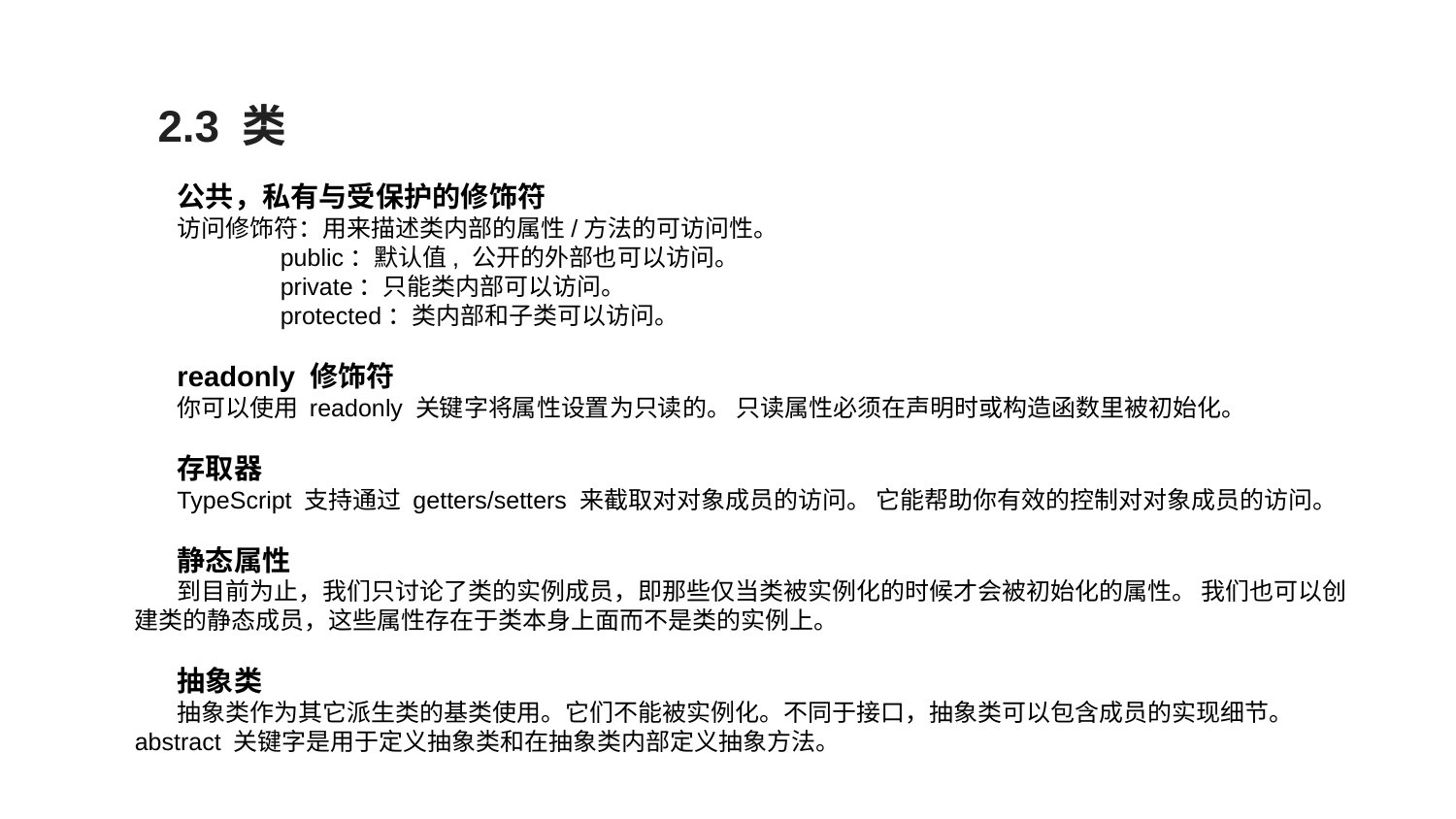

2.3 类
公共，私有与受保护的修饰符
访问修饰符：用来描述类内部的属性/方法的可访问性。
  	public：默认值, 公开的外部也可以访问。
  	private：只能类内部可以访问。
  	protected：类内部和子类可以访问。

readonly 修饰符
你可以使用 readonly 关键字将属性设置为只读的。 只读属性必须在声明时或构造函数里被初始化。

存取器
TypeScript 支持通过 getters/setters 来截取对对象成员的访问。 它能帮助你有效的控制对对象成员的访问。

静态属性
到目前为止，我们只讨论了类的实例成员，即那些仅当类被实例化的时候才会被初始化的属性。 我们也可以创建类的静态成员，这些属性存在于类本身上面而不是类的实例上。

抽象类
抽象类作为其它派生类的基类使用。它们不能被实例化。不同于接口，抽象类可以包含成员的实现细节。 abstract 关键字是用于定义抽象类和在抽象类内部定义抽象方法。